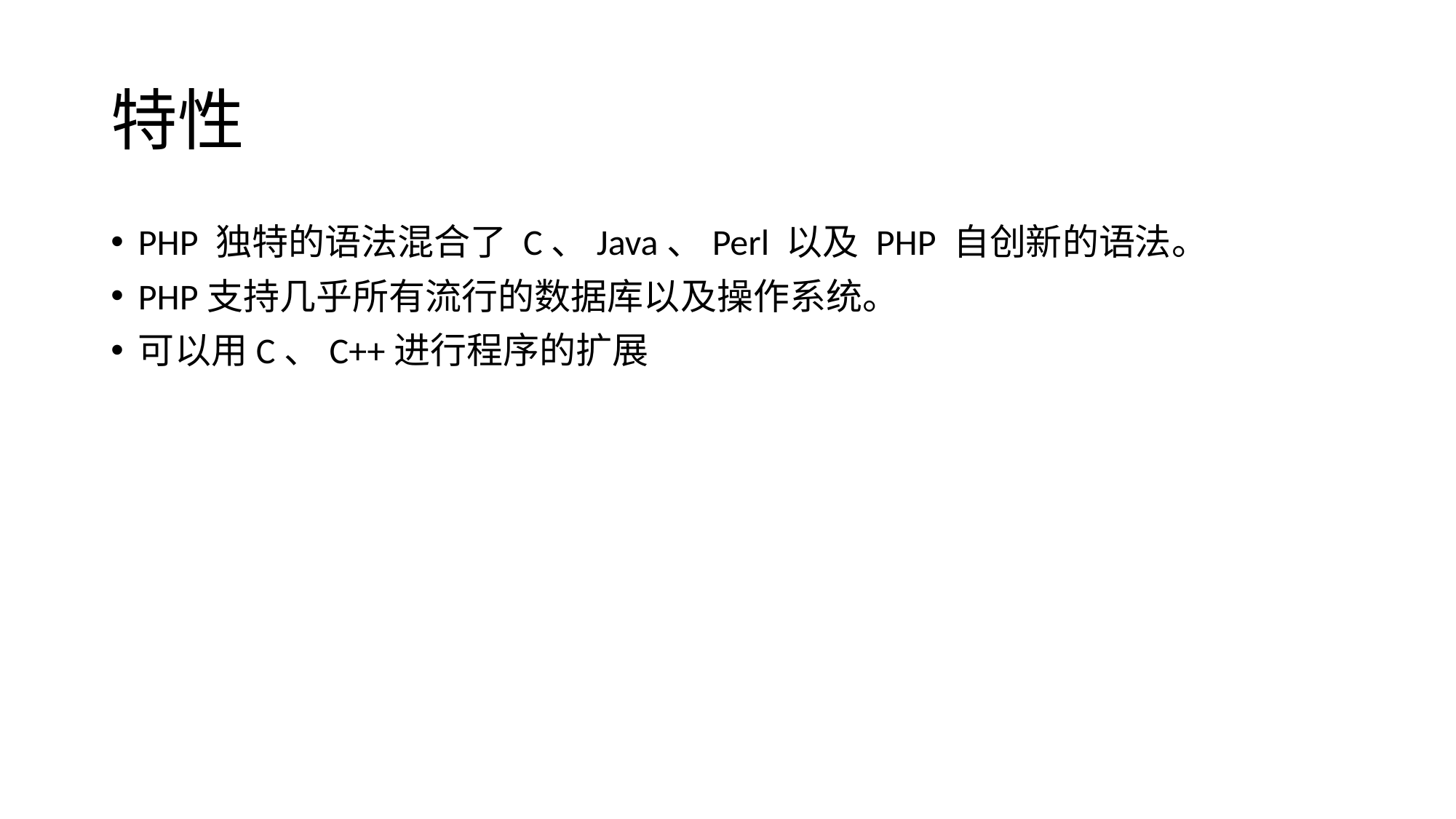

# 特性
PHP 独特的语法混合了 C、Java、Perl 以及 PHP 自创新的语法。
PHP支持几乎所有流行的数据库以及操作系统。
可以用C、C++进行程序的扩展